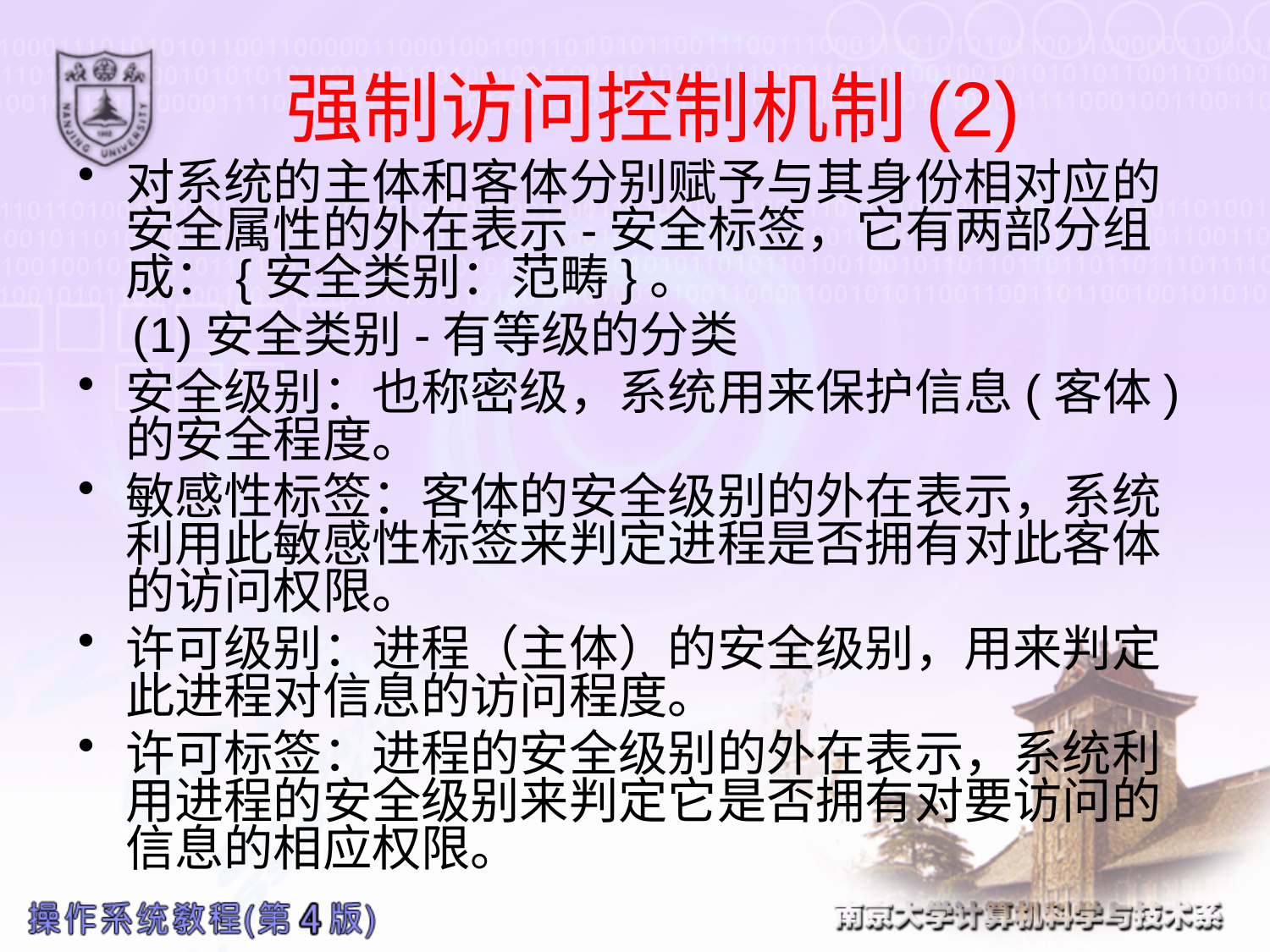

# 强制访问控制机制(2)
对系统的主体和客体分别赋予与其身份相对应的安全属性的外在表示-安全标签，它有两部分组成：{安全类别：范畴}。
    (1)安全类别-有等级的分类
安全级别：也称密级，系统用来保护信息(客体)的安全程度。
敏感性标签：客体的安全级别的外在表示，系统利用此敏感性标签来判定进程是否拥有对此客体的访问权限。
许可级别：进程（主体）的安全级别，用来判定此进程对信息的访问程度。
许可标签：进程的安全级别的外在表示，系统利用进程的安全级别来判定它是否拥有对要访问的信息的相应权限。